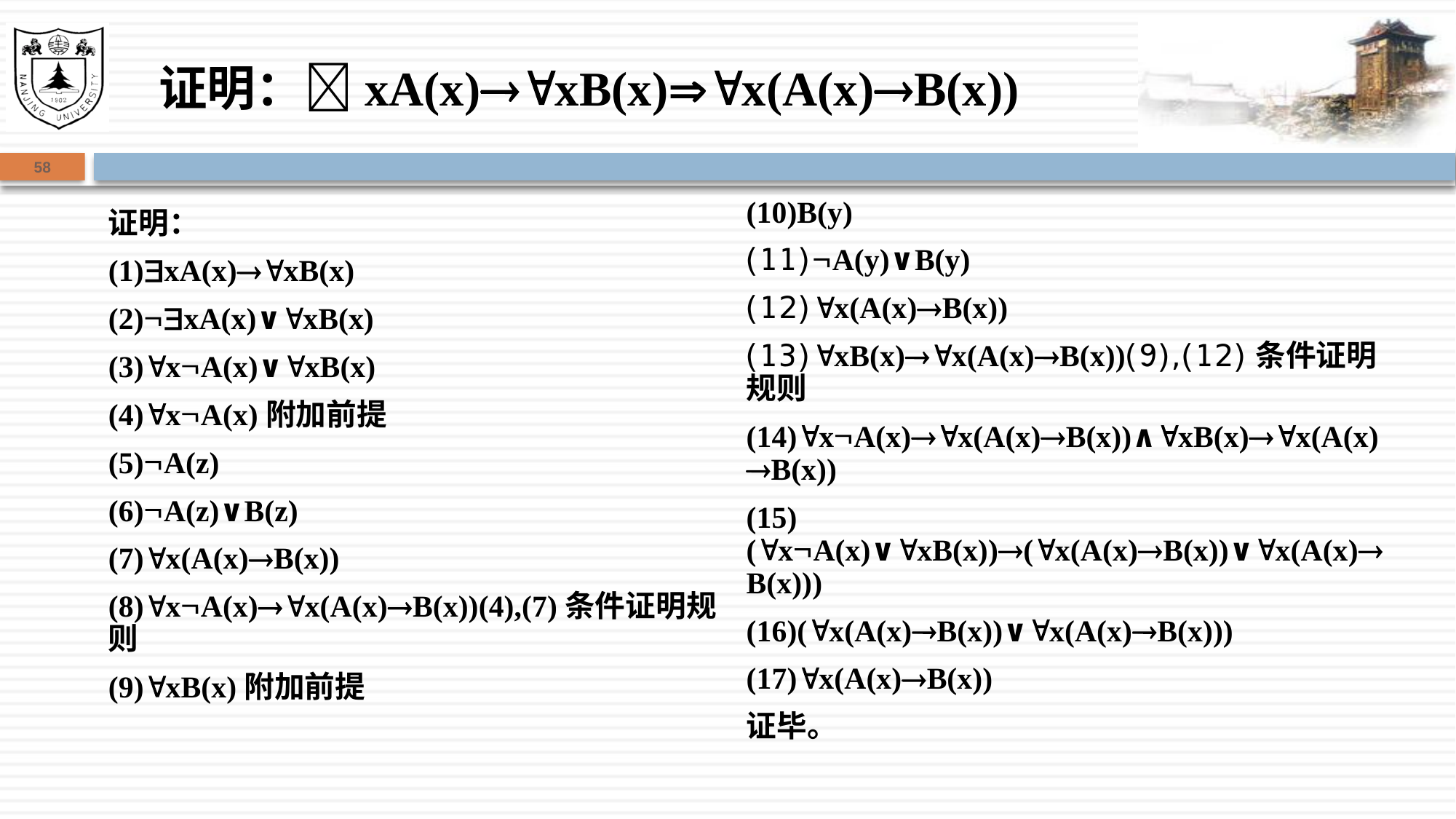

# 证明：∃xA(x)→∀xB(x)⇒∀x(A(x)→B(x))
58
证明：
(1)∃xA(x)→∀xB(x)
(2)¬∃xA(x)∨∀xB(x)
(3)∀x¬A(x)∨∀xB(x)
(4)∀x¬A(x)附加前提
(5)¬A(z)
(6)¬A(z)∨B(z)
(7)∀x(A(x)→B(x))
(8)∀x¬A(x)→∀x(A(x)→B(x))(4),(7)条件证明规则
(9)∀xB(x)附加前提
(10)B(y)
(11)¬A(y)∨B(y)
(12)∀x(A(x)→B(x))
(13)∀xB(x)→∀x(A(x)→B(x))(9),(12)条件证明规则
(14)∀x¬A(x)→∀x(A(x)→B(x))∧∀xB(x)→∀x(A(x)→B(x))
(15)(∀x¬A(x)∨∀xB(x))→(∀x(A(x)→B(x))∨∀x(A(x)→B(x)))
(16)(∀x(A(x)→B(x))∨∀x(A(x)→B(x)))
(17)∀x(A(x)→B(x))
证毕。